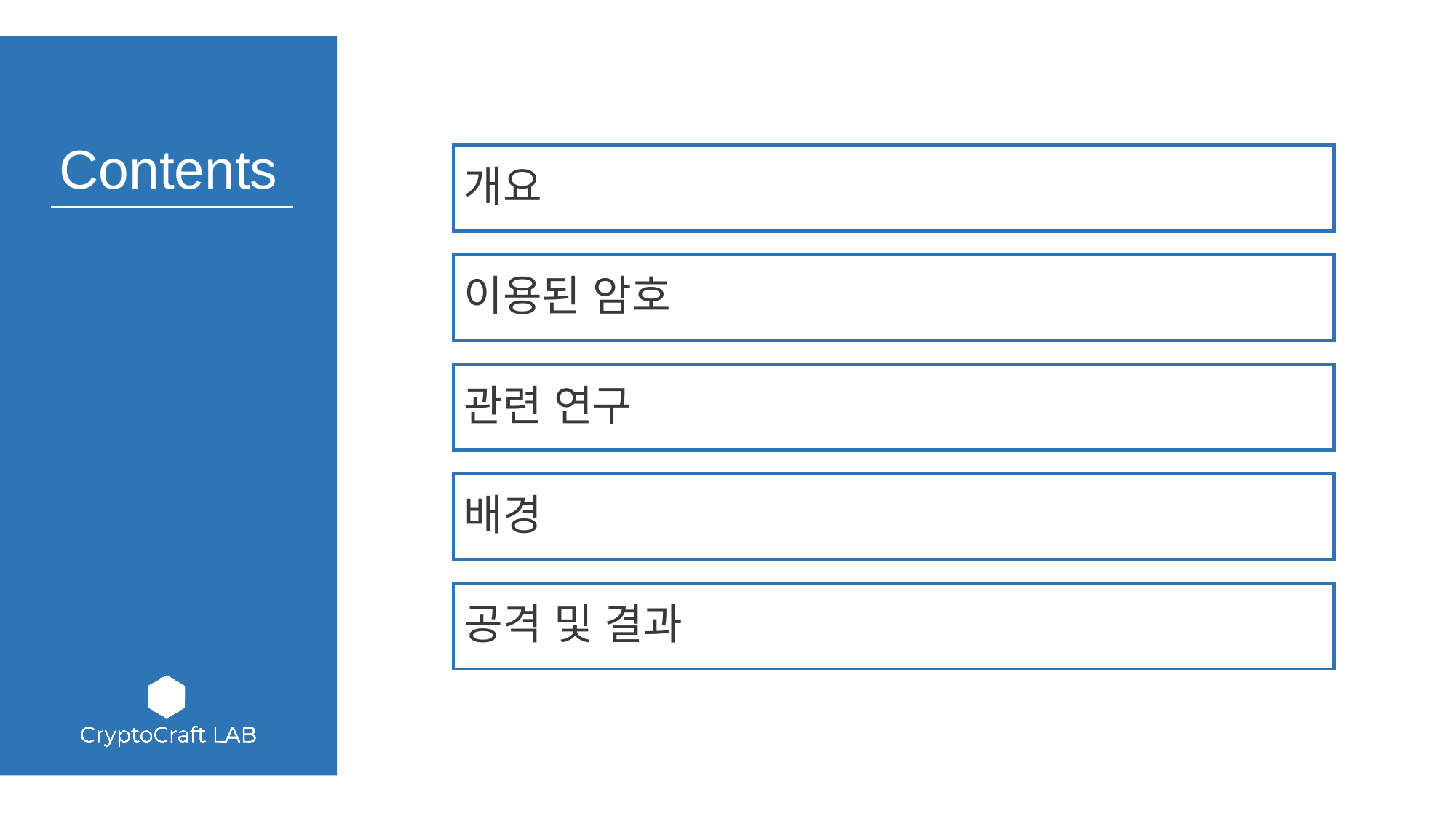

개요
이용된 암호
관련 연구
배경
공격 및 결과